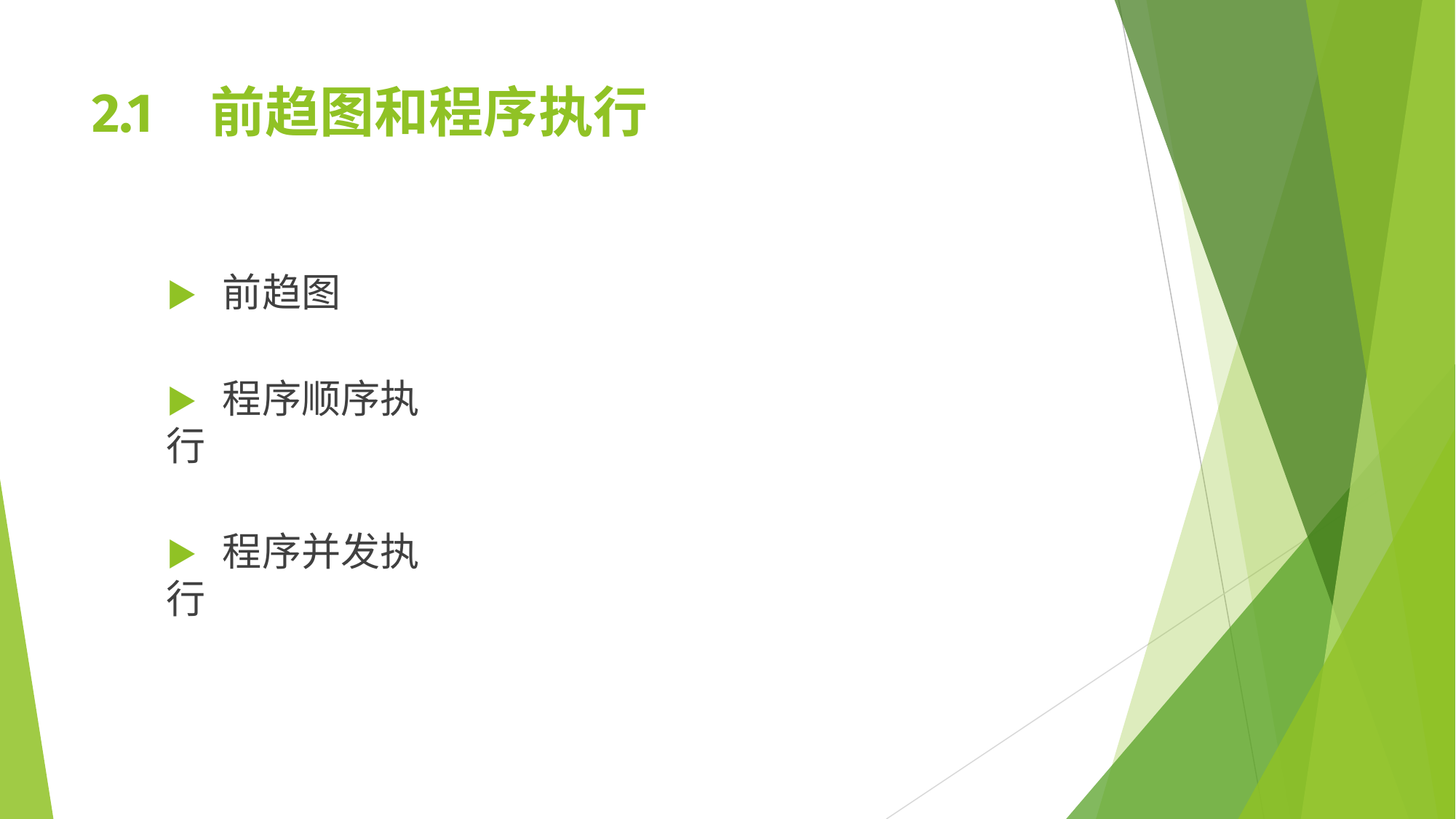

# 2.1	前趋图和程序执行
▶	前趋图

▶	程序顺序执行

▶	程序并发执行